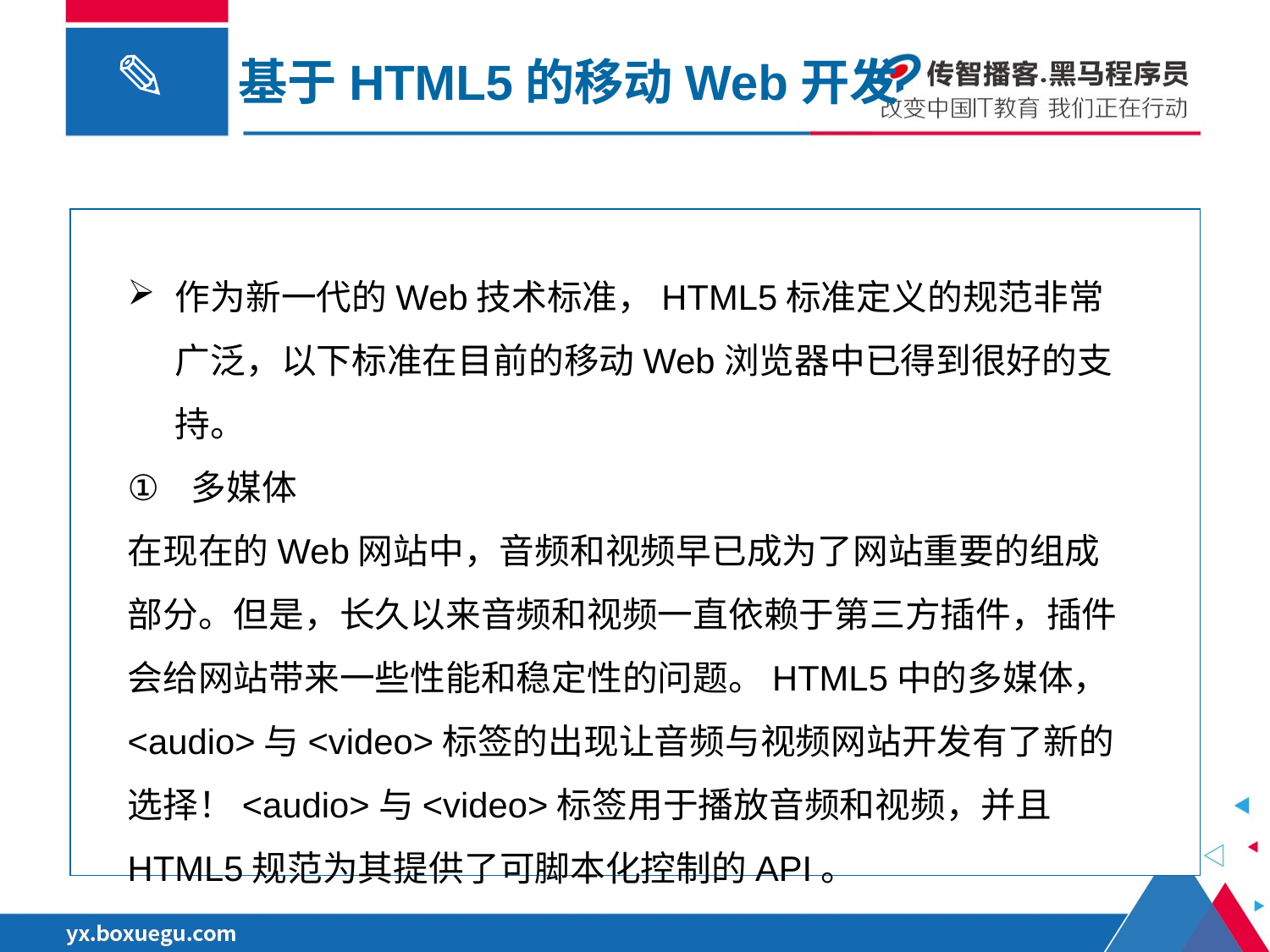

基于HTML5的移动Web开发

作为新一代的Web技术标准，HTML5标准定义的规范非常广泛，以下标准在目前的移动Web浏览器中已得到很好的支持。
多媒体
在现在的Web网站中，音频和视频早已成为了网站重要的组成部分。但是，长久以来音频和视频一直依赖于第三方插件，插件会给网站带来一些性能和稳定性的问题。HTML5中的多媒体，<audio>与<video>标签的出现让音频与视频网站开发有了新的选择！<audio>与<video>标签用于播放音频和视频，并且HTML5规范为其提供了可脚本化控制的API。